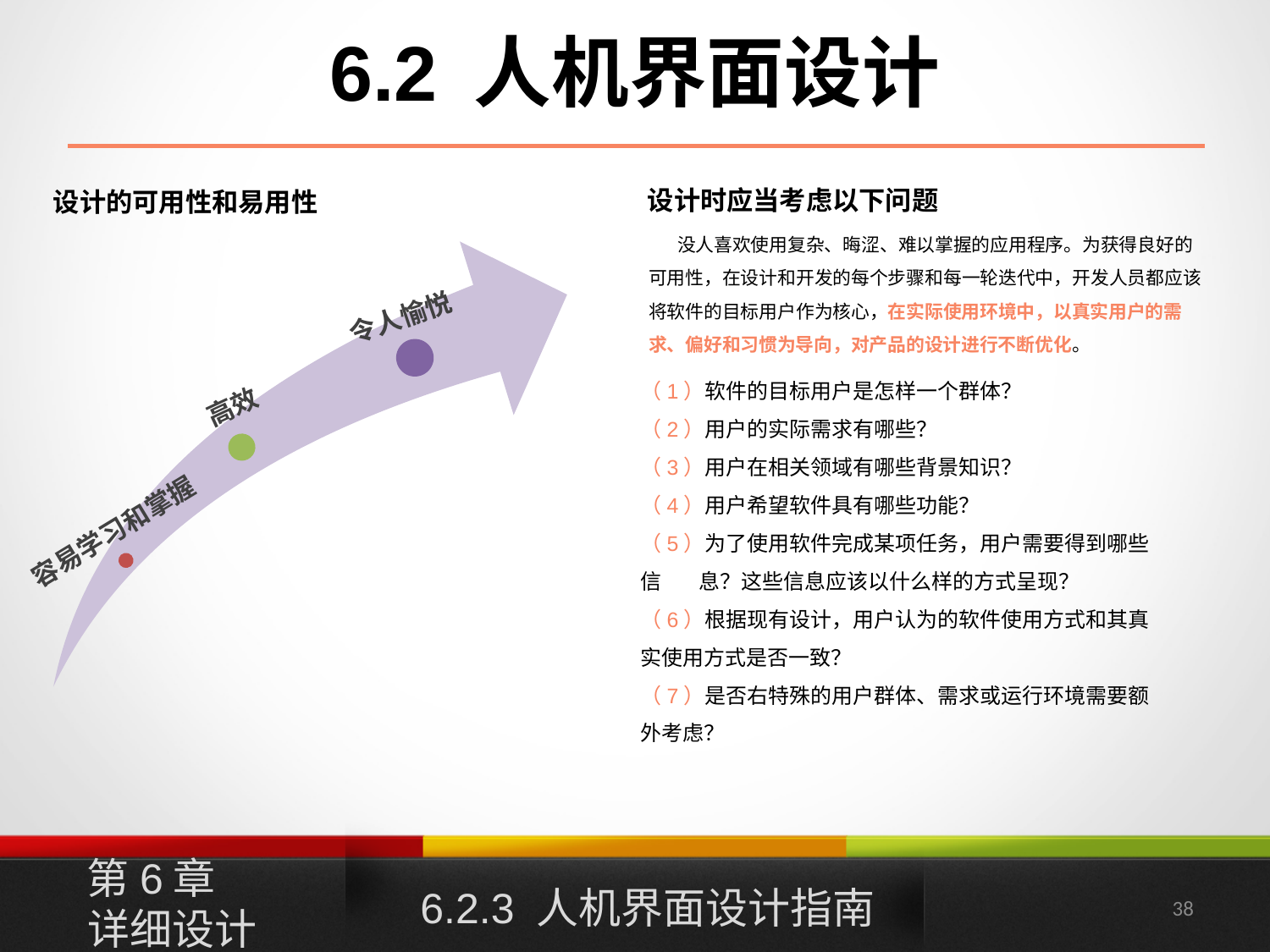

6.2 人机界面设计
设计时应当考虑以下问题
设计的可用性和易用性
      没人喜欢使用复杂、晦涩、难以掌握的应用程序。为获得良好的可用性，在设计和开发的每个步骤和每一轮迭代中，开发人员都应该将软件的目标用户作为核心，在实际使用环境中，以真实用户的需求、偏好和习惯为导向，对产品的设计进行不断优化。

令人愉悦

高效

容易学习和掌握

（1）软件的目标用户是怎样一个群体？
（2）用户的实际需求有哪些？
（3）用户在相关领域有哪些背景知识？
（4）用户希望软件具有哪些功能？
（5）为了使用软件完成某项任务，用户需要得到哪些信        息？这些信息应该以什么样的方式呈现？
（6）根据现有设计，用户认为的软件使用方式和其真实使用方式是否一致？
（7）是否右特殊的用户群体、需求或运行环境需要额外考虑？
第6章
详细设计
6.2.3 人机界面设计指南
38